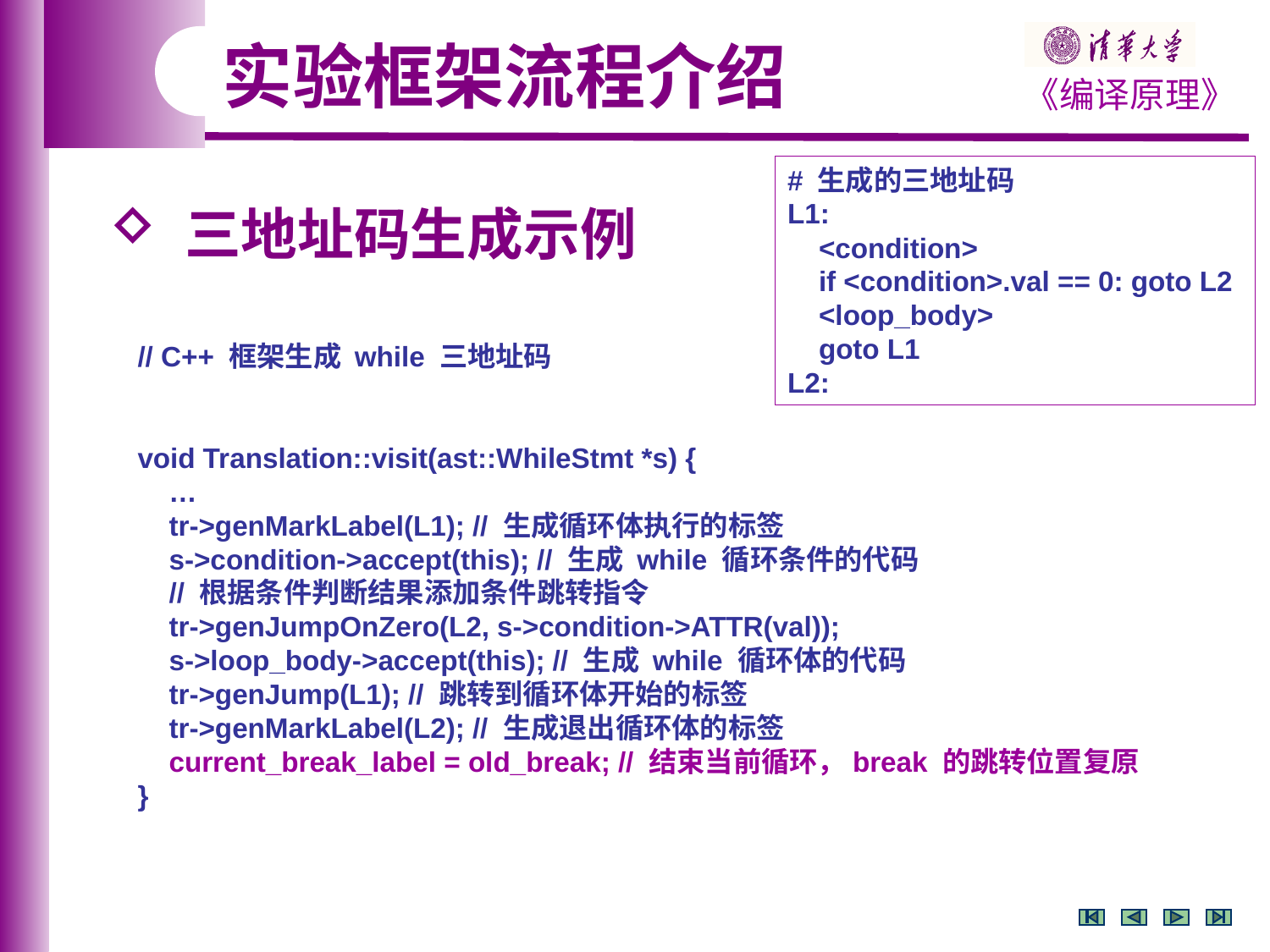

实验框架流程介绍
# 生成的三地址码
L1:
    <condition>
    if <condition>.val == 0: goto L2
    <loop_body>
    goto L1
L2:
 三地址码生成示例

// C++ 框架生成 while 三地址码

void Translation::visit(ast::WhileStmt *s) {
    …
    tr->genMarkLabel(L1); // 生成循环体执行的标签
    s->condition->accept(this); // 生成 while 循环条件的代码
    // 根据条件判断结果添加条件跳转指令
    tr->genJumpOnZero(L2, s->condition->ATTR(val));
    s->loop_body->accept(this); // 生成 while 循环体的代码
    tr->genJump(L1); // 跳转到循环体开始的标签
    tr->genMarkLabel(L2); // 生成退出循环体的标签
    current_break_label = old_break; // 结束当前循环，break 的跳转位置复原
}